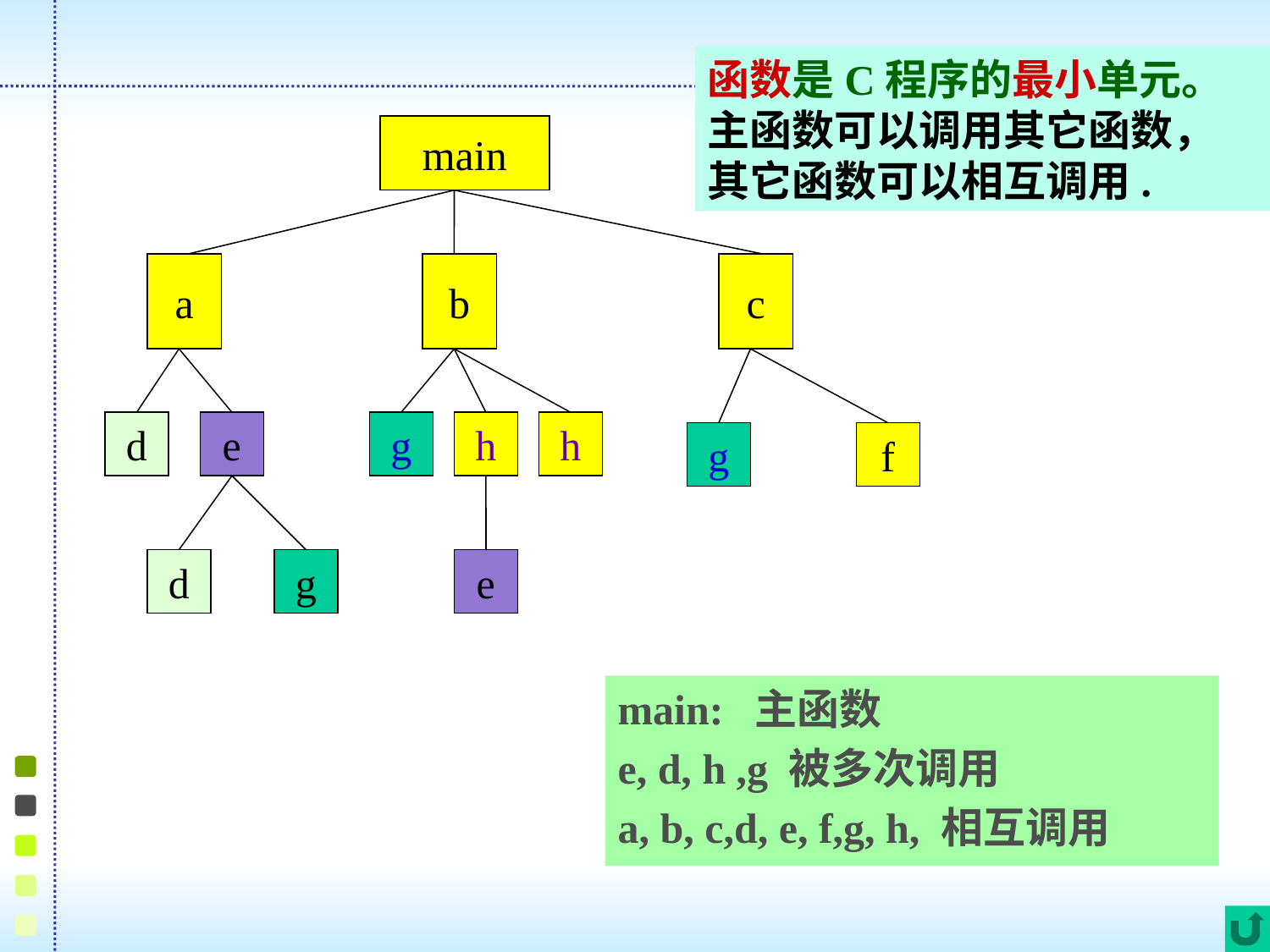

函数是C程序的最小单元。主函数可以调用其它函数，其它函数可以相互调用.
main

a
b
c

d
e
g
h
h
g
f

d
g
e

main:  主函数
e, d, h ,g 被多次调用
a, b, c,d, e, f,g, h, 相互调用